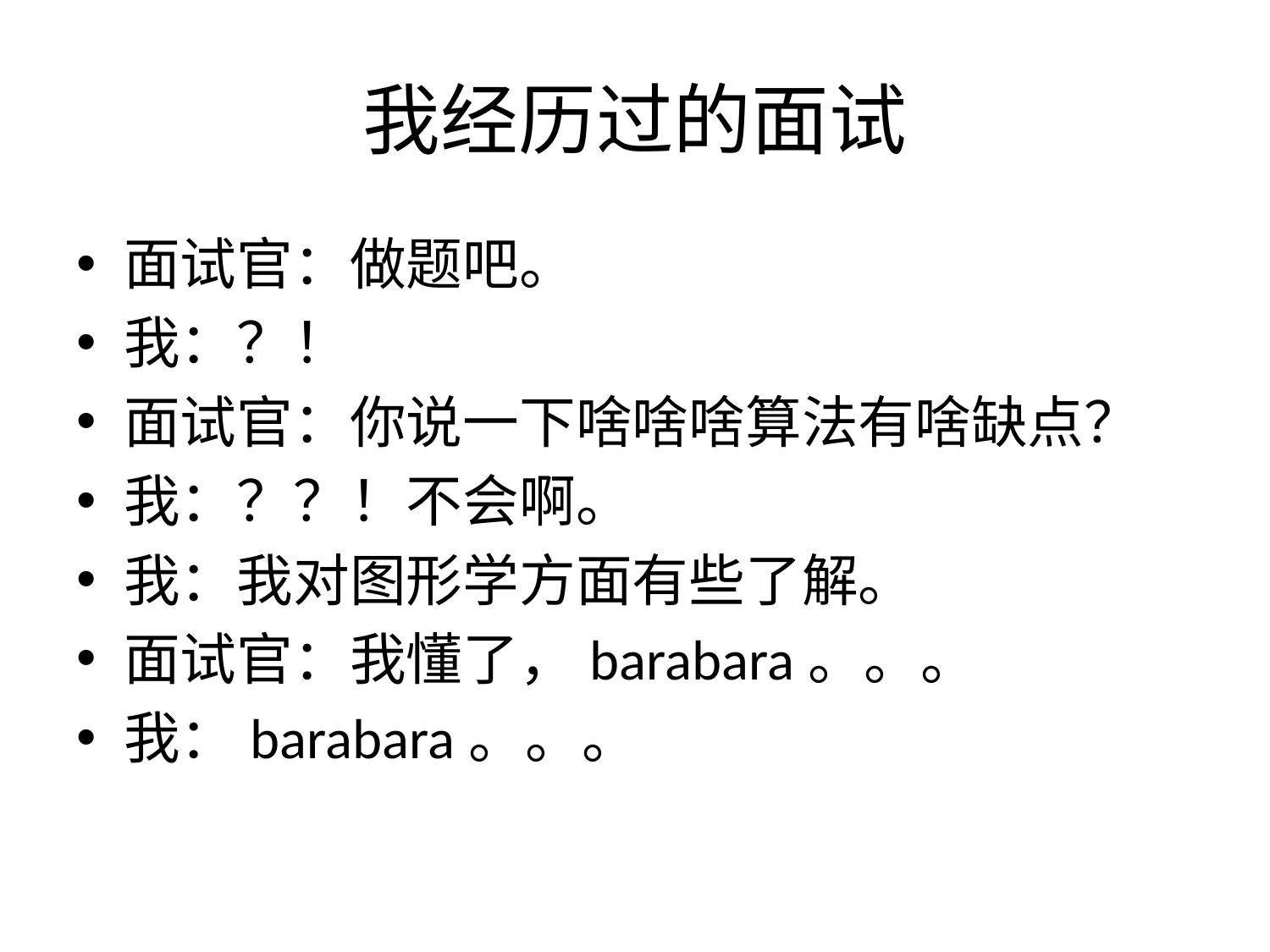

# 我经历过的面试
面试官：做题吧。
我：？！
面试官：你说一下啥啥啥算法有啥缺点？
我：？？！不会啊。
我：我对图形学方面有些了解。
面试官：我懂了，barabara。。。
我：barabara。。。